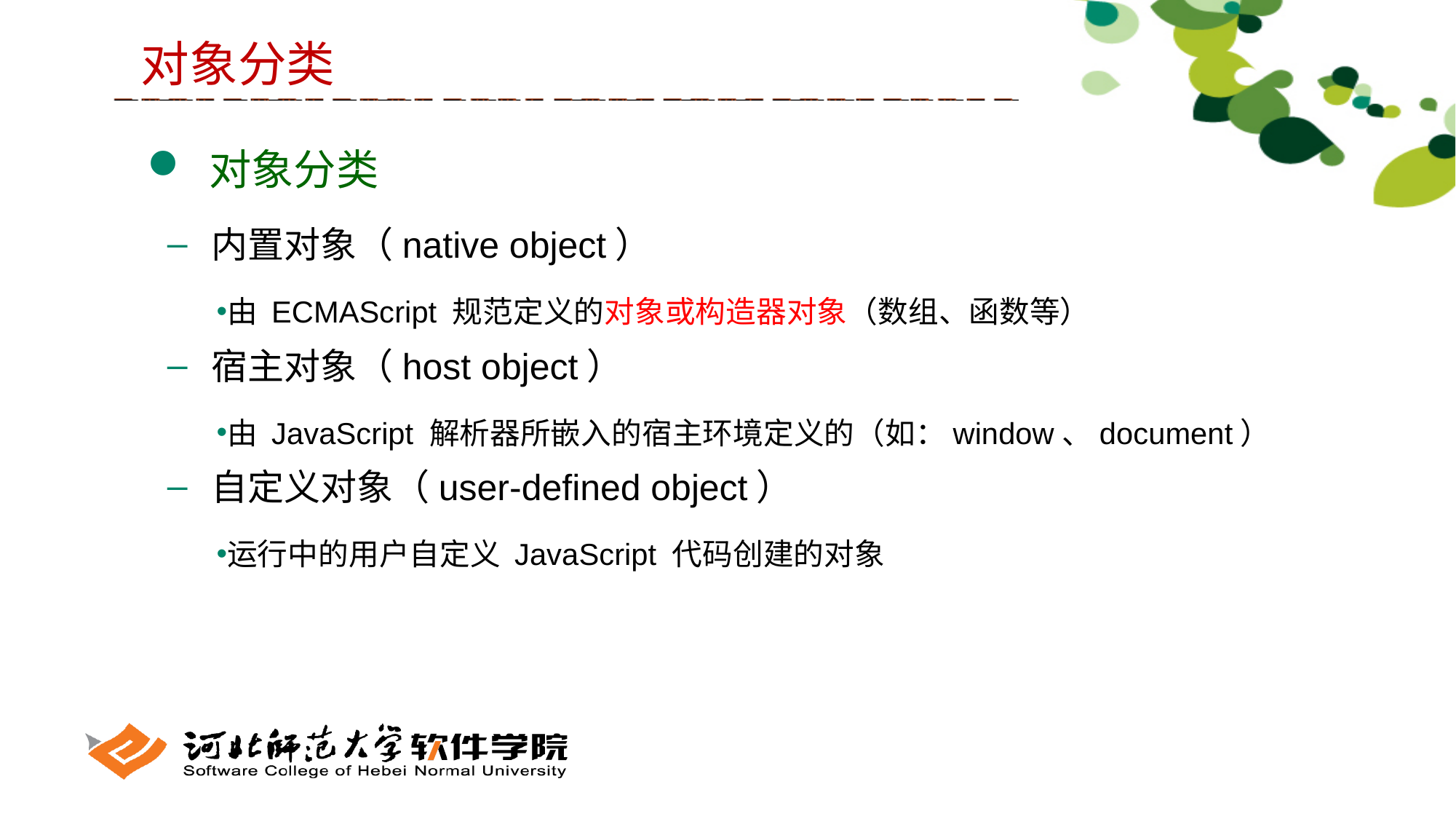

对象分类
 对象分类
 内置对象（native object）
由 ECMAScript 规范定义的对象或构造器对象（数组、函数等）
 宿主对象（host object）
由 JavaScript 解析器所嵌入的宿主环境定义的（如：window、document）
 自定义对象（user-defined object）
运行中的用户自定义 JavaScript 代码创建的对象